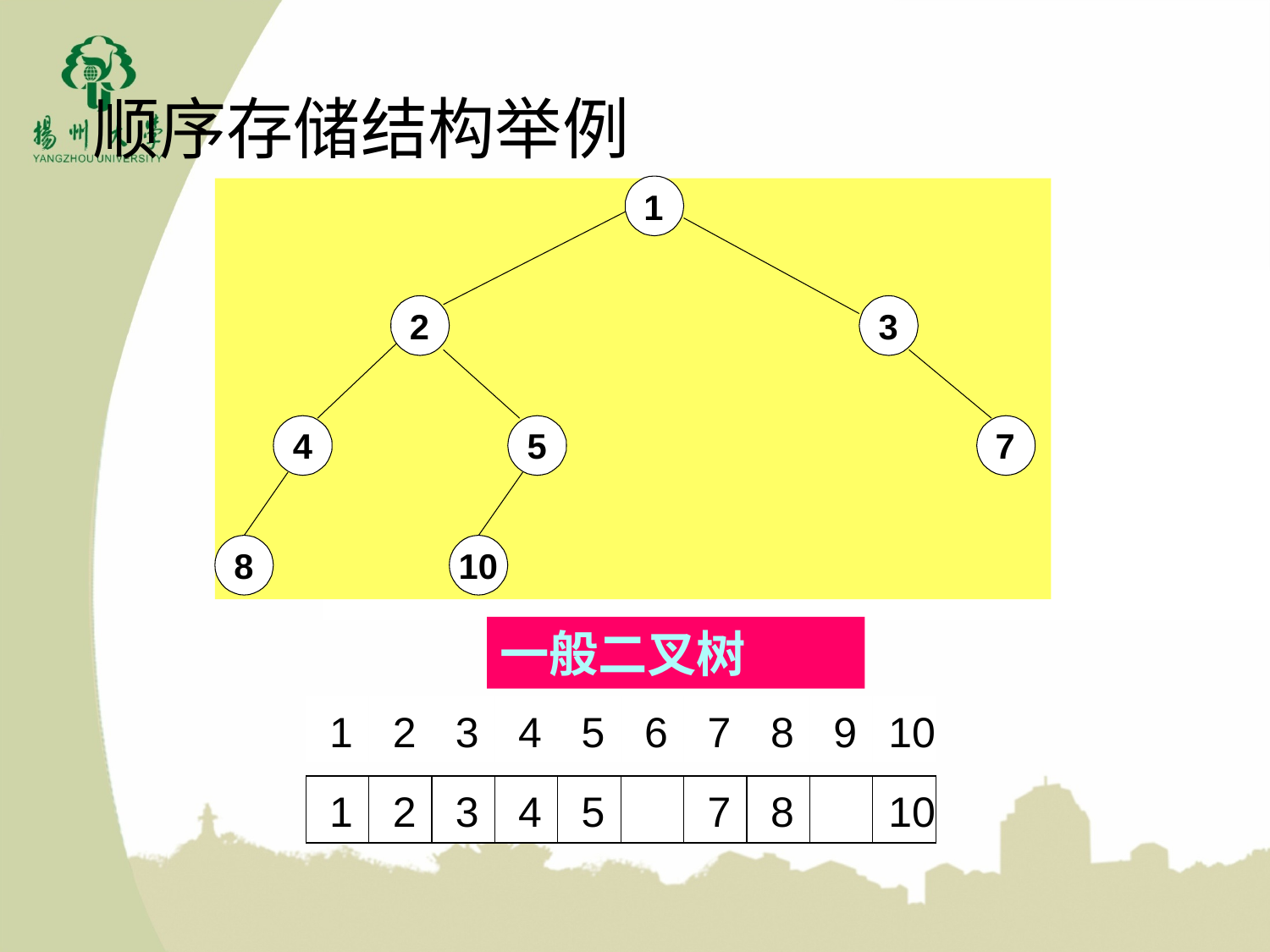

顺序存储结构举例

1

2
3

4
5
7

8
10

一般二叉树

1
2
3
4
5
6
7
8
9
10

1
2
3
4
5

7
8

10